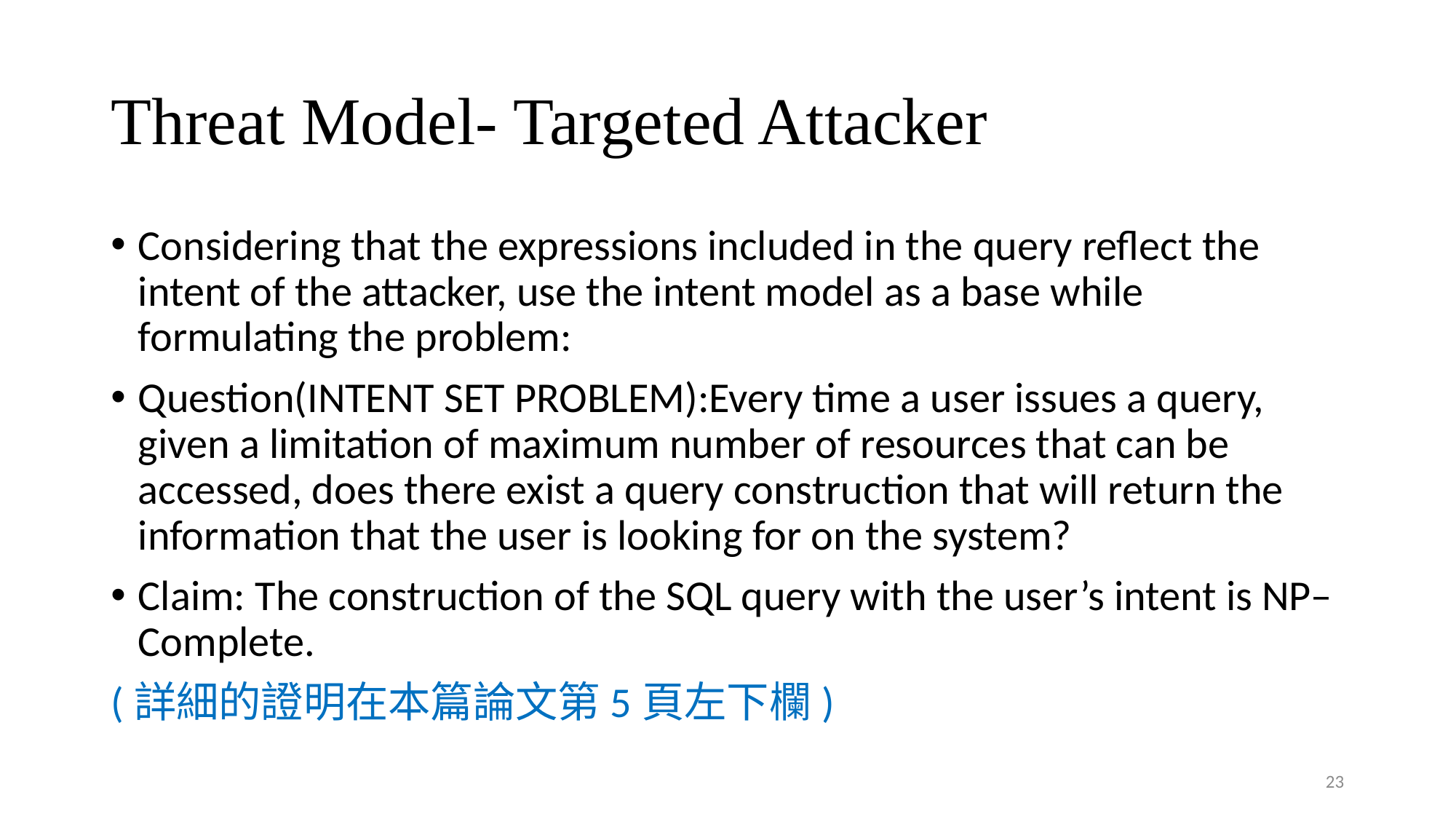

# Threat Model- Targeted Attacker
Considering that the expressions included in the query reflect the intent of the attacker, use the intent model as a base while formulating the problem:
Question(INTENT SET PROBLEM):Every time a user issues a query, given a limitation of maximum number of resources that can be accessed, does there exist a query construction that will return the information that the user is looking for on the system?
Claim: The construction of the SQL query with the user’s intent is NP–Complete.
(詳細的證明在本篇論文第5頁左下欄)

23